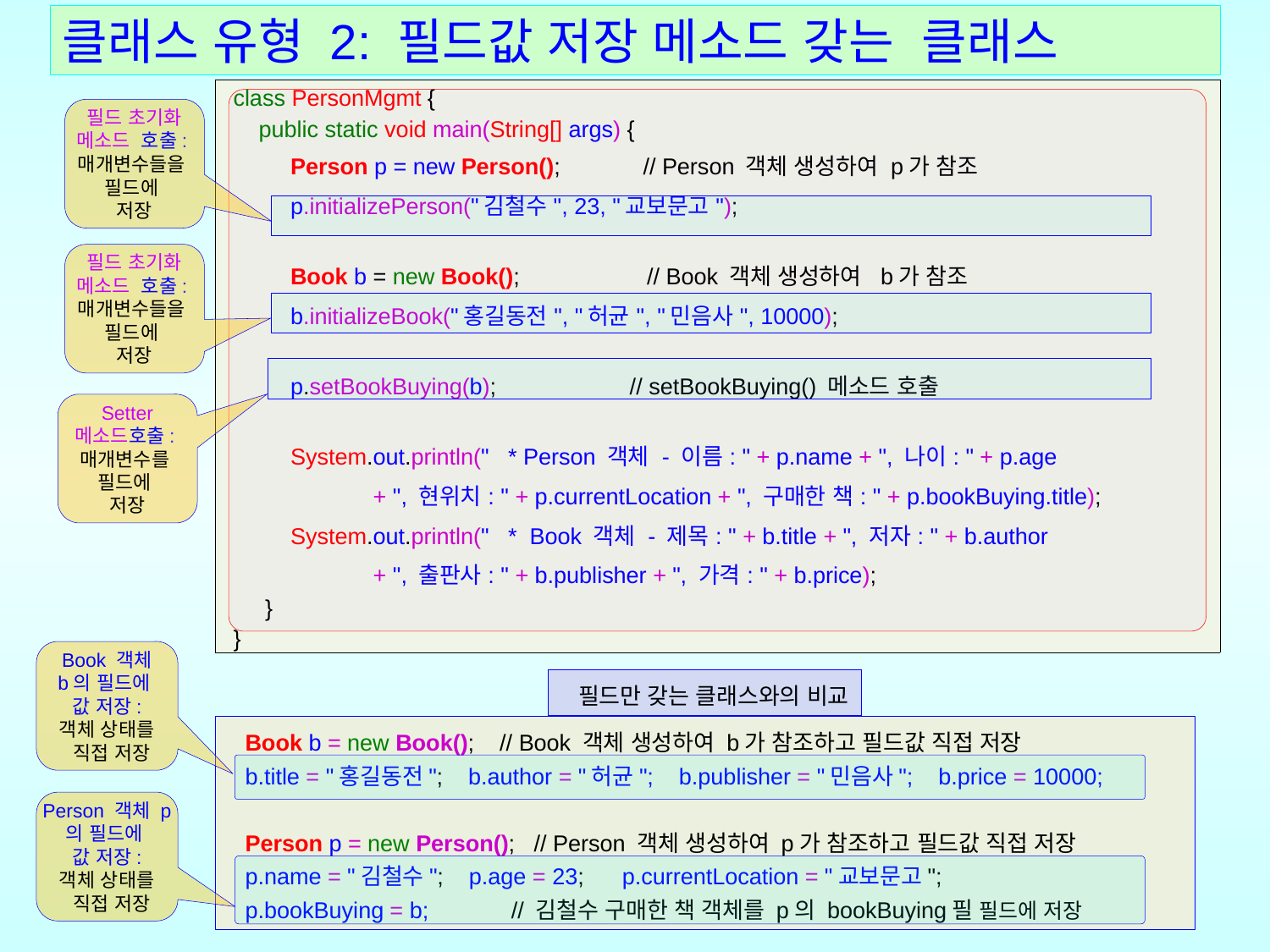

# 클래스 유형 2: 필드값 저장 메소드 갖는  클래스
| class PersonMgmt { public static void main(String[] args) { Person p = new Person(); // Person 객체 생성하여 p가 참조 p.initializePerson("김철수", 23, "교보문고"); Book b = new Book(); // Book 객체 생성하여 b가 참조 b.initializeBook("홍길동전", "허균", "민음사", 10000); p.setBookBuying(b); // setBookBuying() 메소드 호출 System.out.println(" \* Person 객체 - 이름: " + p.name + ", 나이: " + p.age + ", 현위치: " + p.currentLocation + ", 구매한 책: " + p.bookBuying.title); System.out.println(" \* Book 객체 - 제목: " + b.title + ", 저자: " + b.author + ", 출판사: " + b.publisher + ", 가격: " + b.price); } } |
| --- |

필드 초기화
메소드  호출:
매개변수들을
필드에
저장

필드 초기화
메소드  호출:
매개변수들을
필드에
저장

Setter 메소드호출:
매개변수를
필드에
저장
Book 객체
b의 필드에
값 저장:
객체 상태를
 직접 저장
필드만 갖는 클래스와의 비교
Book b = new Book();    // Book 객체 생성하여 b가 참조하고 필드값 직접 저장
b.title = "홍길동전";    b.author = "허균";    b.publisher = "민음사";    b.price = 10000;

Person p = new Person();   // Person 객체 생성하여 p가 참조하고 필드값 직접 저장
p.name = "김철수";    p.age = 23;      p.currentLocation = "교보문고";
p.bookBuying = b;             // 김철수 구매한 책 객체를 p의 bookBuying필 필드에 저장

Person 객체 p의 필드에
값 저장:
객체 상태를
 직접 저장